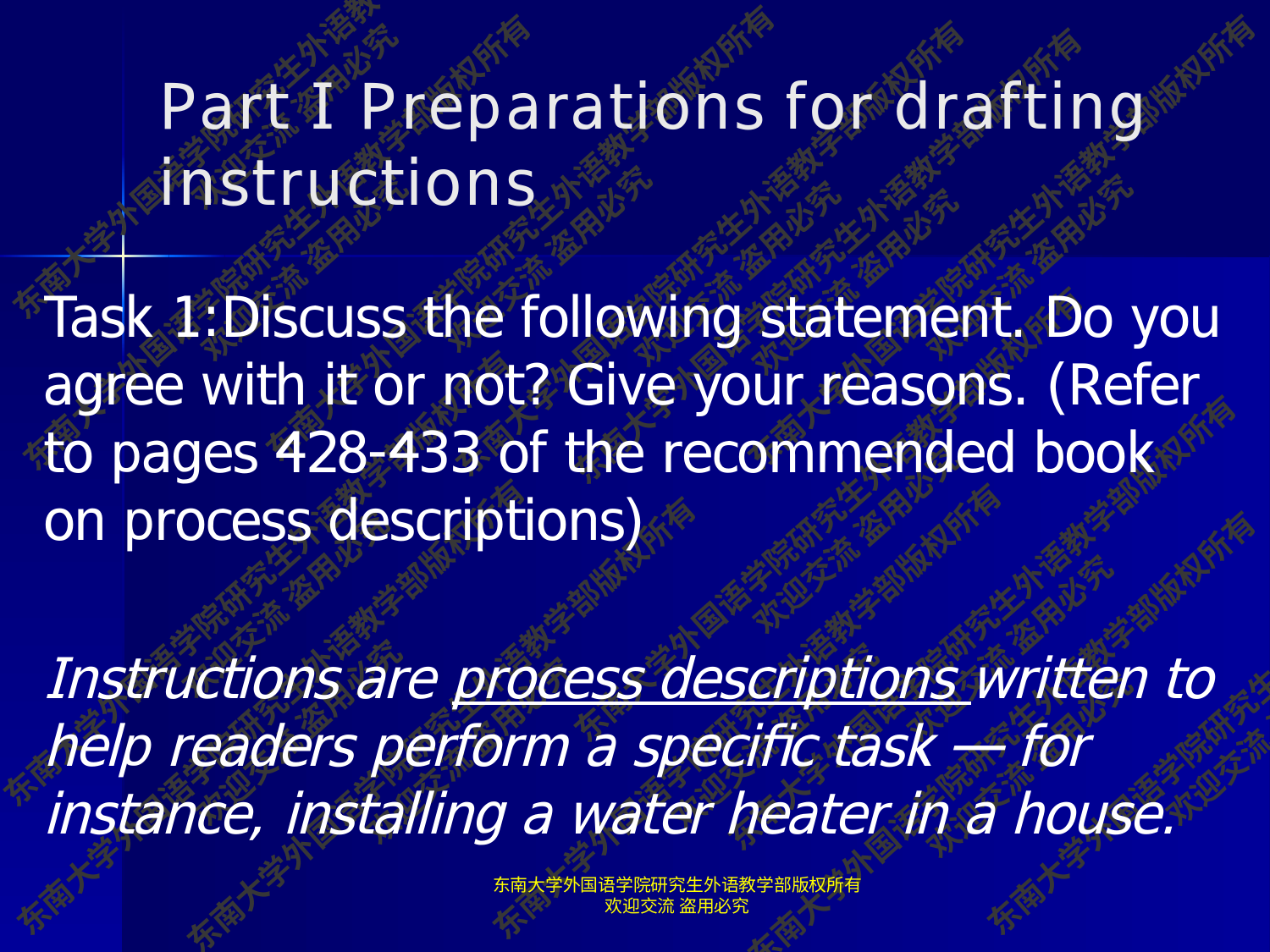

# Part I Preparations for drafting instructions
Task 1:Discuss the following statement. Do you agree with it or not? Give your reasons. (Refer to pages 428-433 of the recommended book on process descriptions)

Instructions are process descriptions written to help readers perform a specific task — for instance, installing a water heater in a house.

东南大学外国语学院研究生外语教学部版权所有 欢迎交流 盗用必究